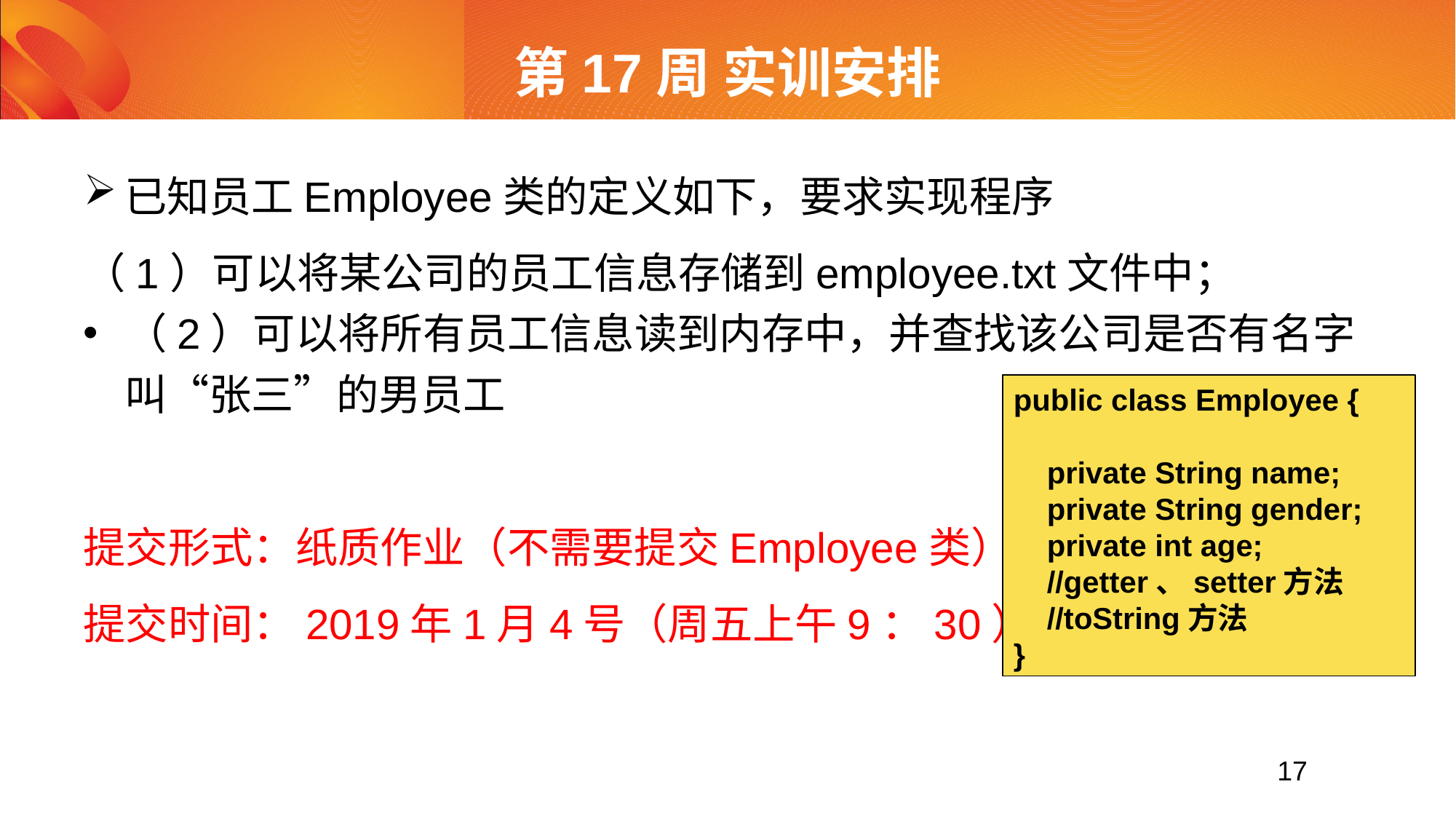

# 第17周 实训安排
已知员工Employee类的定义如下，要求实现程序
（1）可以将某公司的员工信息存储到employee.txt文件中；
（2）可以将所有员工信息读到内存中，并查找该公司是否有名字叫“张三”的男员工

提交形式：纸质作业（不需要提交Employee类）
提交时间：2019年1月4号（周五上午9：30）
public class Employee {

    private String name;
    private String gender;
    private int age;
    //getter、setter方法
    //toString方法
}